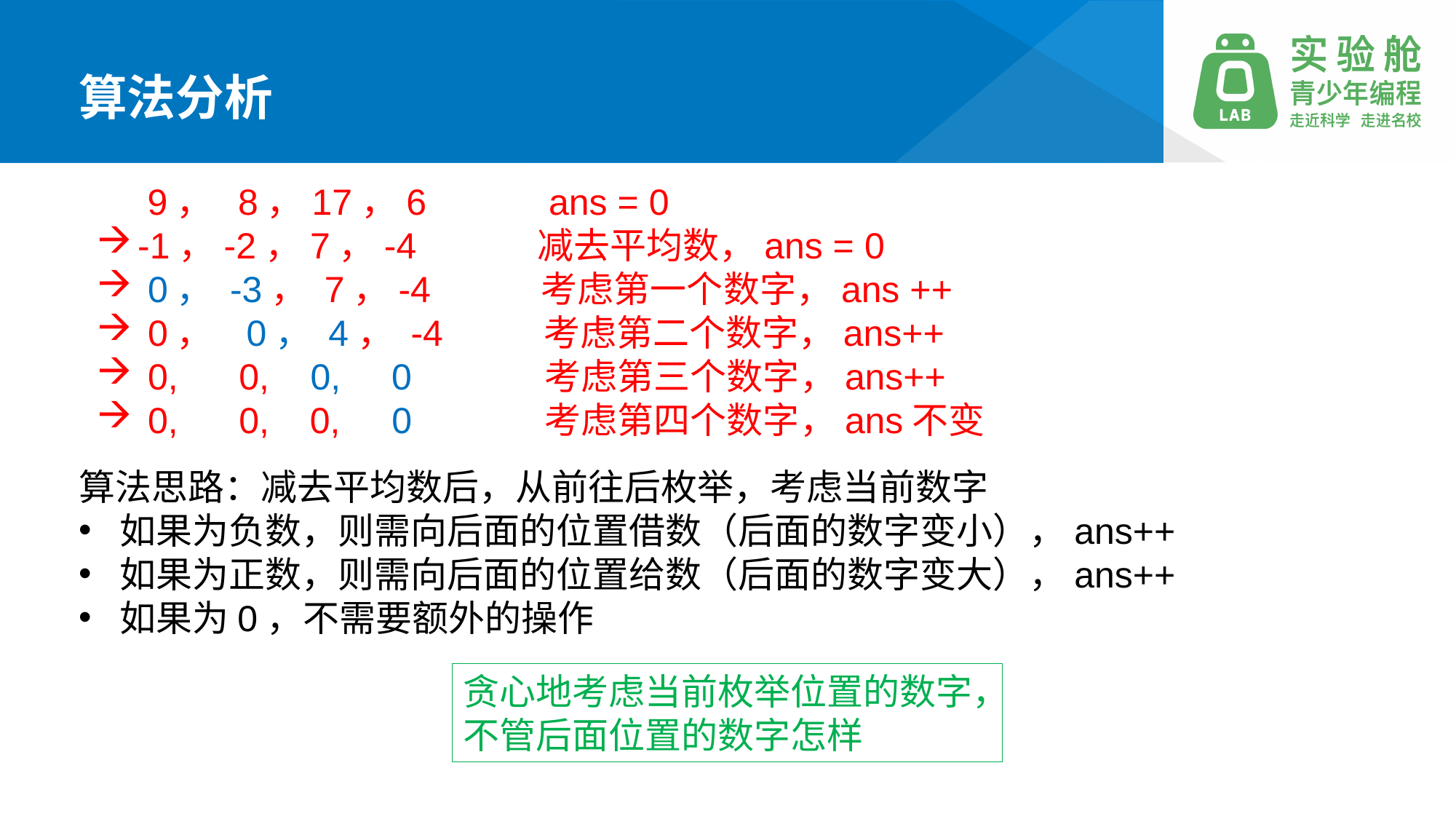

算法分析
     9，  8，17，6            ans = 0
-1，-2，7，-4           减去平均数，ans = 0
 0， -3， 7，-4          考虑第一个数字，ans ++
 0，   0， 4， -4         考虑第二个数字，ans++
 0,      0,    0,     0	       考虑第三个数字，ans++
 0,      0,    0,     0	       考虑第四个数字，ans不变

算法思路：减去平均数后，从前往后枚举，考虑当前数字
如果为负数，则需向后面的位置借数（后面的数字变小），ans++
如果为正数，则需向后面的位置给数（后面的数字变大），ans++
如果为0，不需要额外的操作
贪心地考虑当前枚举位置的数字，不管后面位置的数字怎样